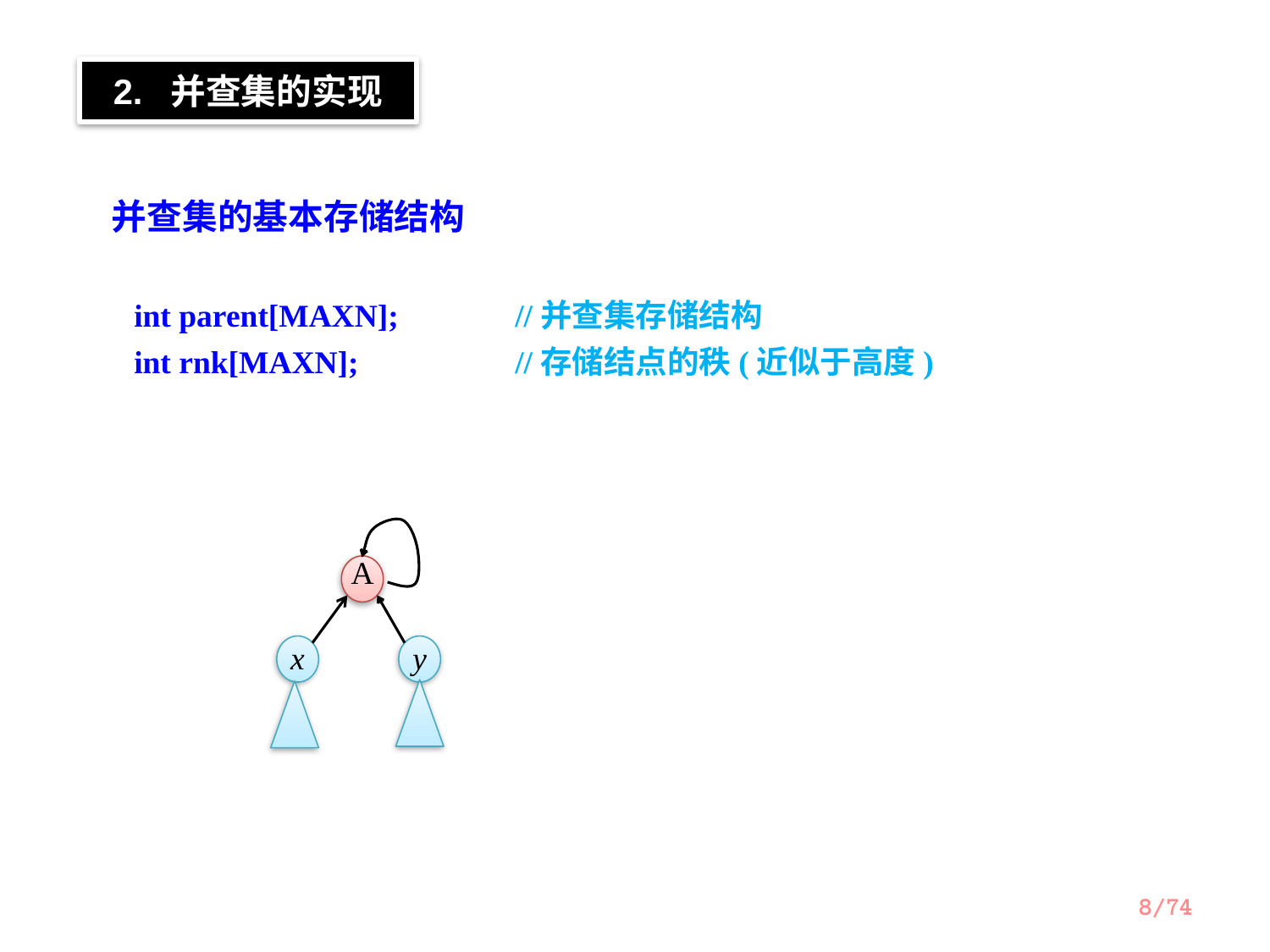

2.  并查集的实现
并查集的基本存储结构
int parent[MAXN]; 	//并查集存储结构
int rnk[MAXN];		//存储结点的秩(近似于高度)

A

x
y

8/74